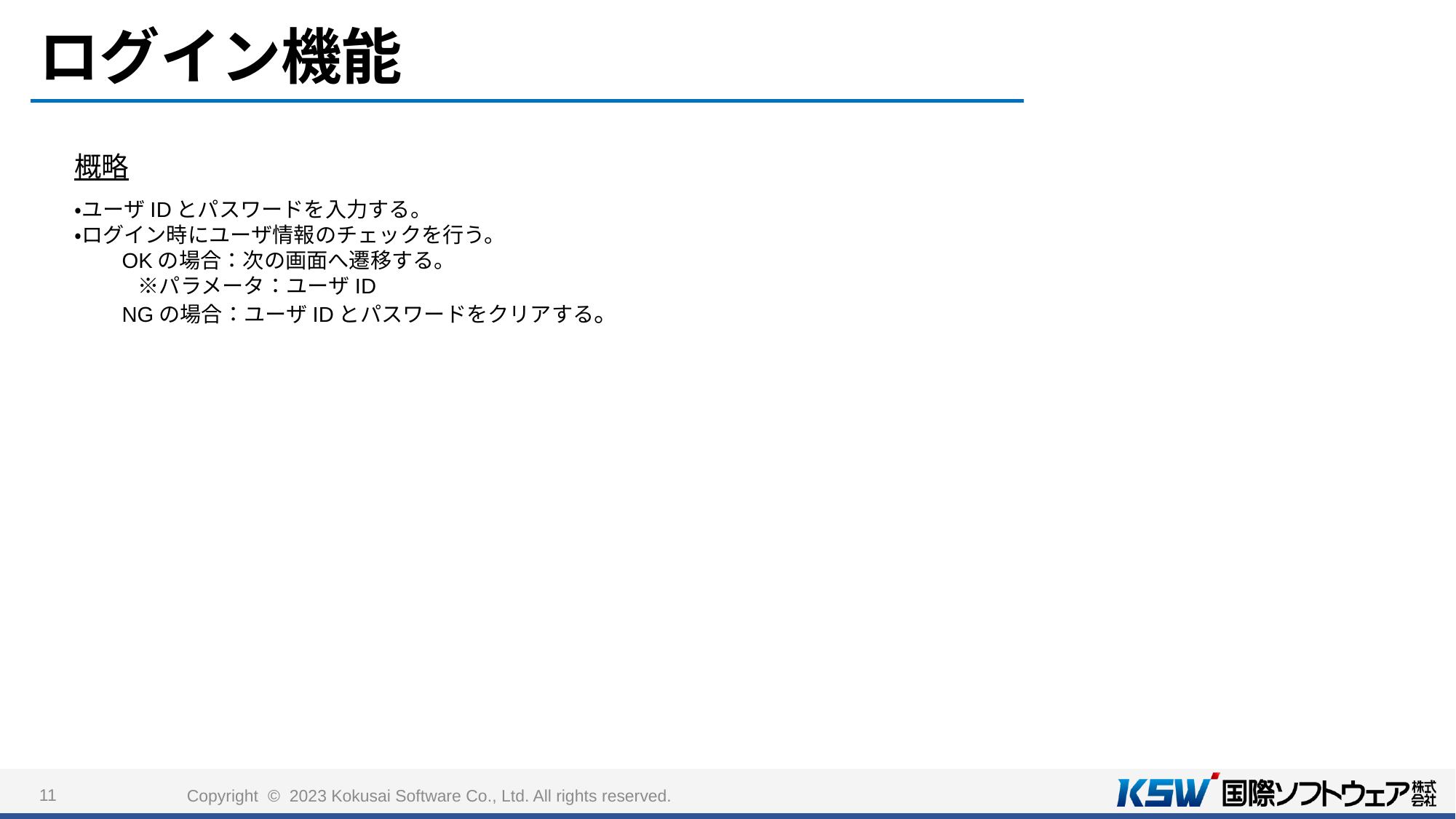

# ログイン機能
概略

・ユーザIDとパスワードを入力する。
・ログイン時にユーザ情報のチェックを行う。
　　OKの場合：次の画面へ遷移する。
　　　※パラメータ：ユーザID
　　NGの場合：ユーザIDとパスワードをクリアする。